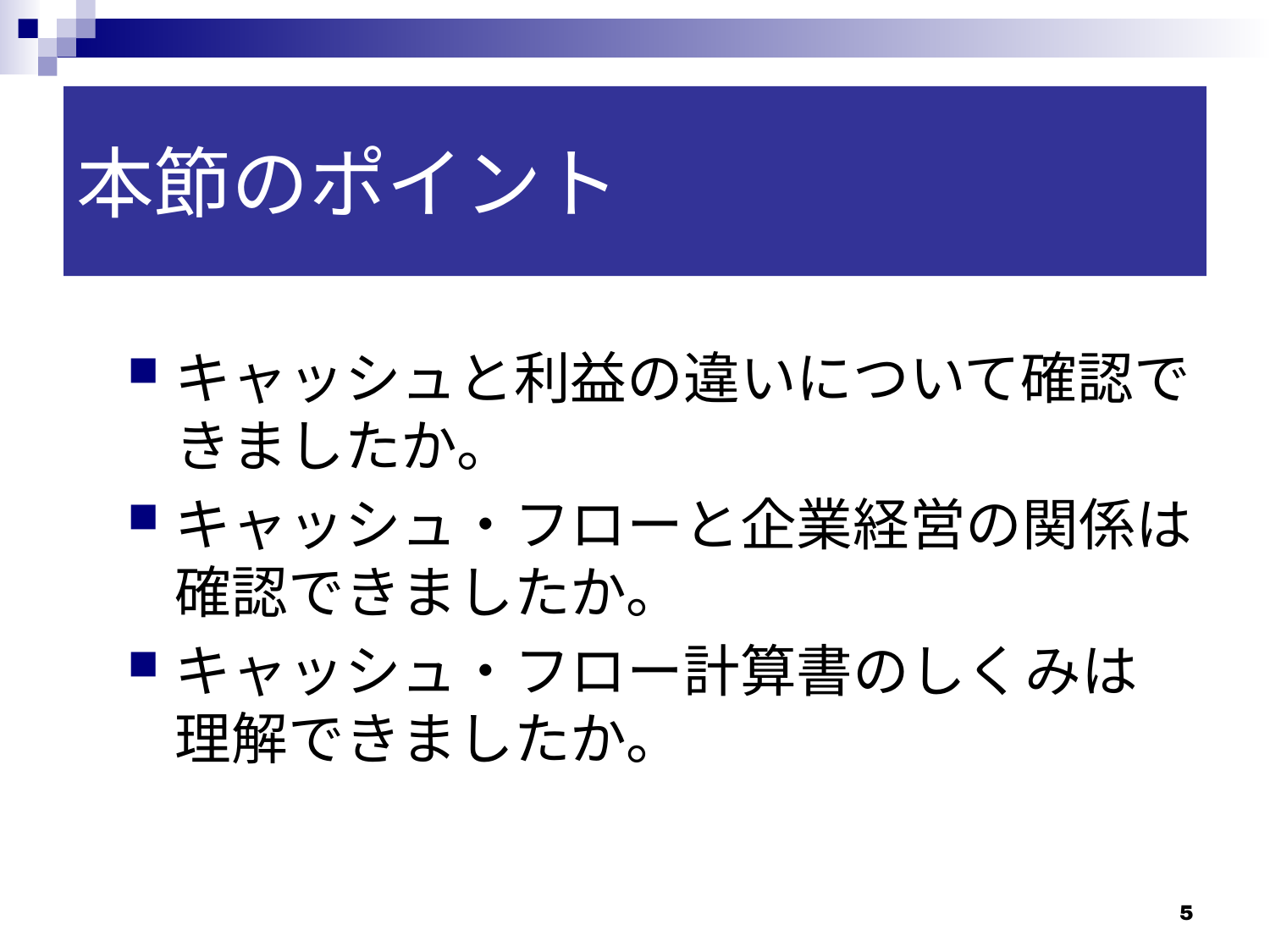

# 本節のポイント
キャッシュと利益の違いについて確認できましたか。
キャッシュ・フローと企業経営の関係は確認できましたか。
キャッシュ・フロー計算書のしくみは理解できましたか。
5